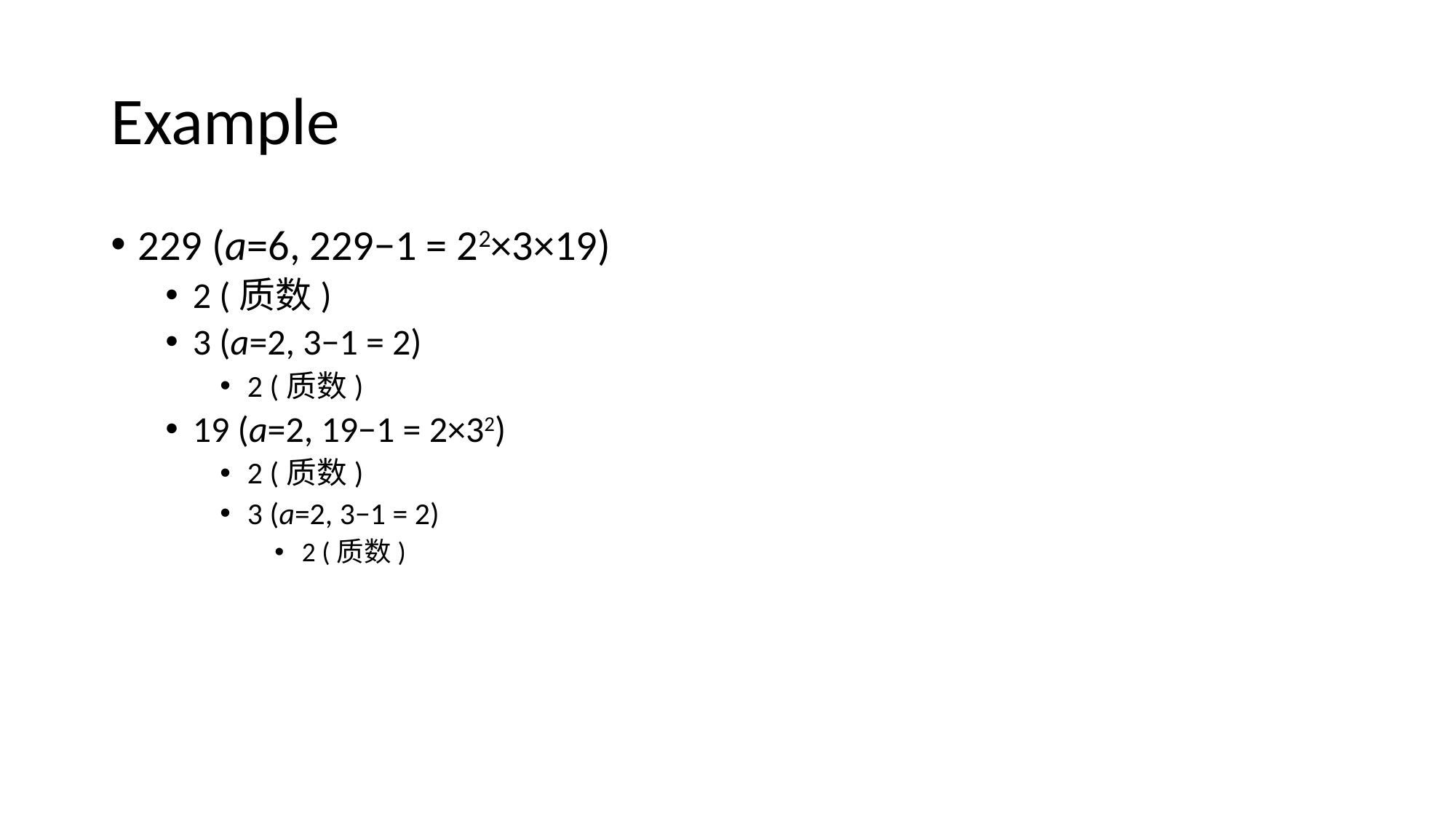

# Example
229 (a=6, 229−1 = 22×3×19)
2 (质数)
3 (a=2, 3−1 = 2)
2 (质数)
19 (a=2, 19−1 = 2×32)
2 (质数)
3 (a=2, 3−1 = 2)
2 (质数)